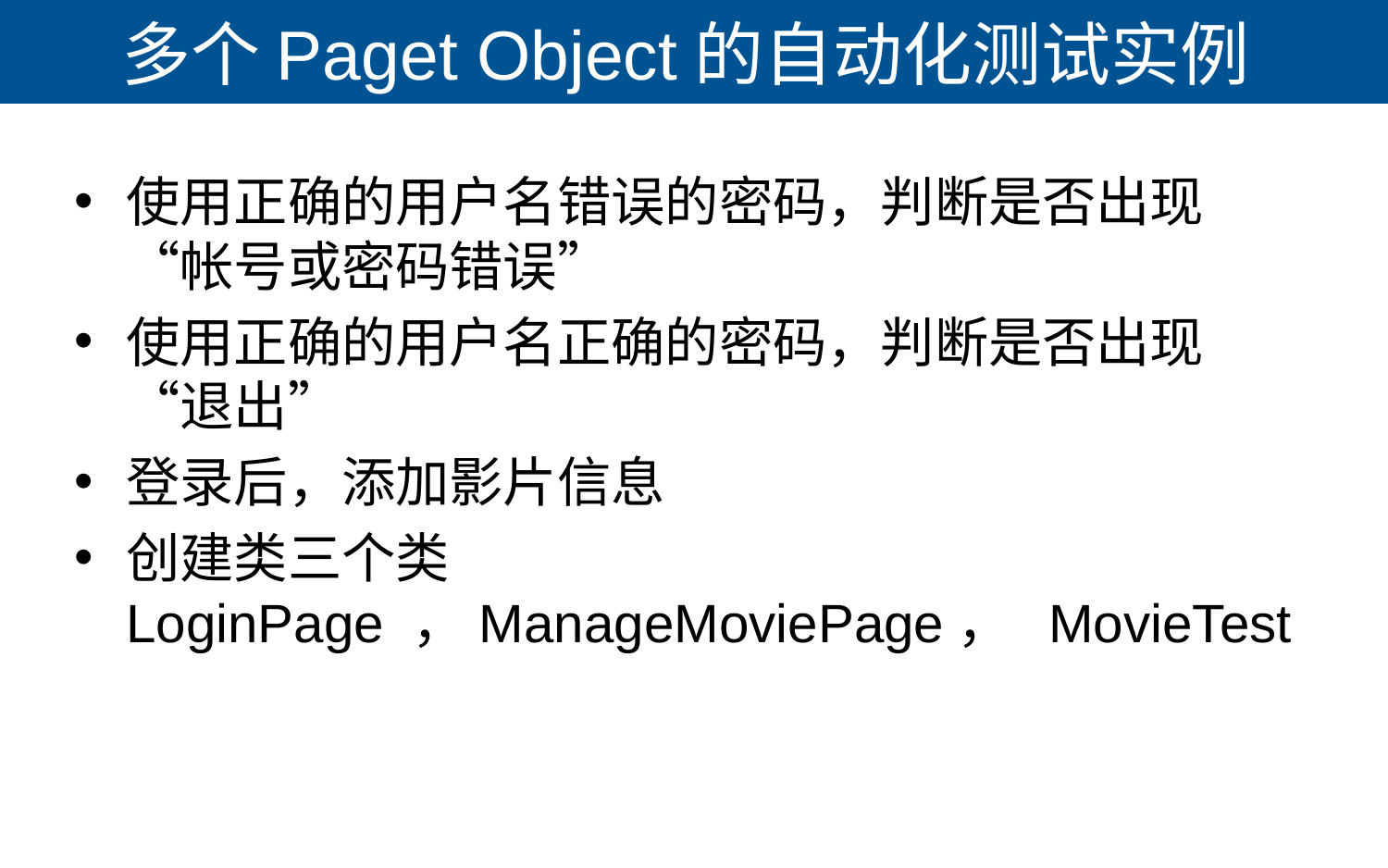

# 多个Paget Object的自动化测试实例
使用正确的用户名错误的密码，判断是否出现“帐号或密码错误”
使用正确的用户名正确的密码，判断是否出现“退出”
登录后，添加影片信息
创建类三个类LoginPage ，ManageMoviePage，  MovieTest